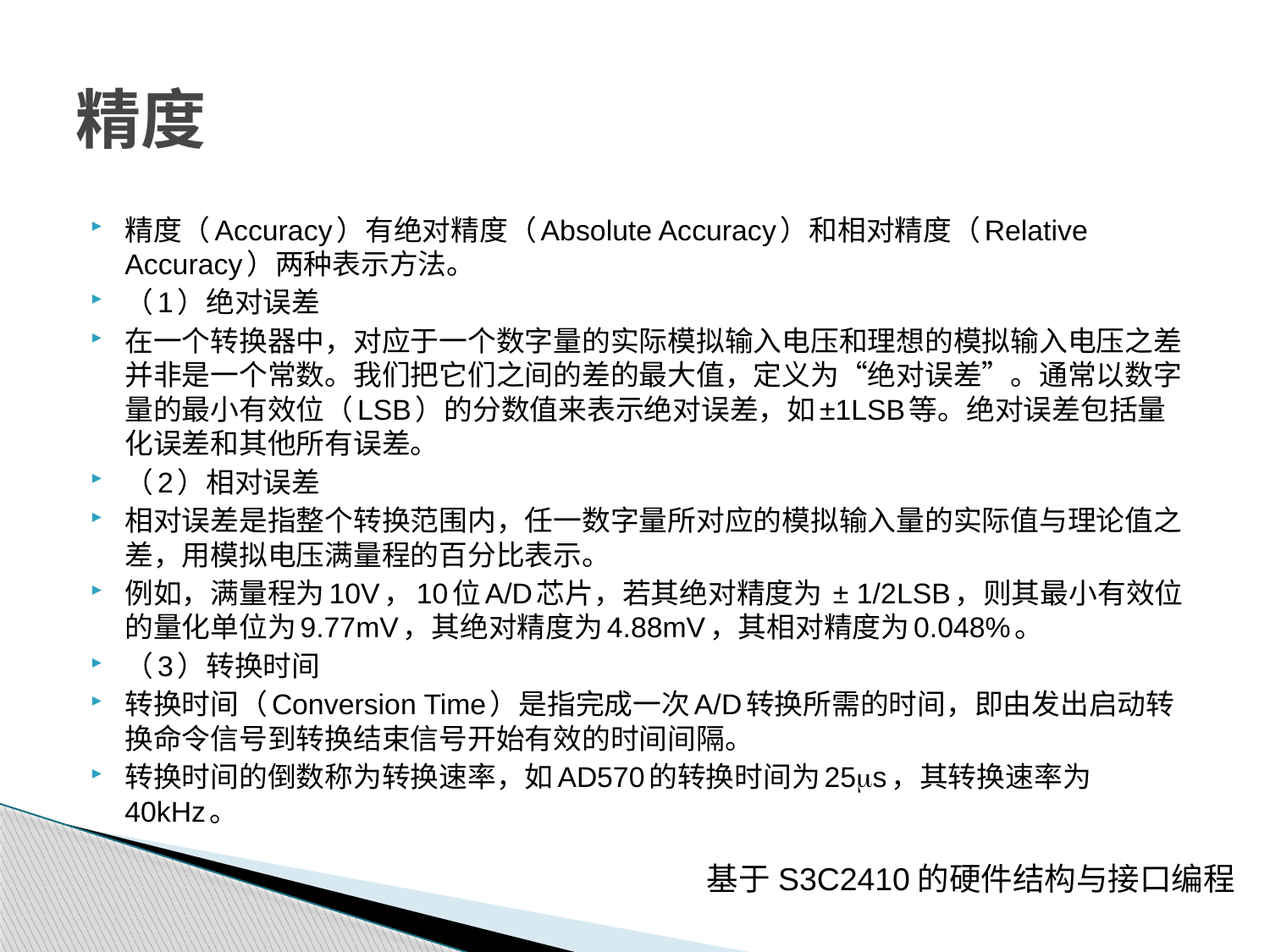

# 精度
精度（Accuracy）有绝对精度（Absolute Accuracy）和相对精度（Relative Accuracy）两种表示方法。
（1）绝对误差
在一个转换器中，对应于一个数字量的实际模拟输入电压和理想的模拟输入电压之差并非是一个常数。我们把它们之间的差的最大值，定义为“绝对误差”。通常以数字量的最小有效位（LSB）的分数值来表示绝对误差，如±1LSB等。绝对误差包括量化误差和其他所有误差。
（2）相对误差
相对误差是指整个转换范围内，任一数字量所对应的模拟输入量的实际值与理论值之差，用模拟电压满量程的百分比表示。
例如，满量程为10V，10位A/D芯片，若其绝对精度为 ± 1/2LSB，则其最小有效位的量化单位为9.77mV，其绝对精度为4.88mV，其相对精度为0.048%。
（3）转换时间
转换时间（Conversion Time）是指完成一次A/D转换所需的时间，即由发出启动转换命令信号到转换结束信号开始有效的时间间隔。
转换时间的倒数称为转换速率，如AD570的转换时间为25μs，其转换速率为40kHz。
基于S3C2410的硬件结构与接口编程